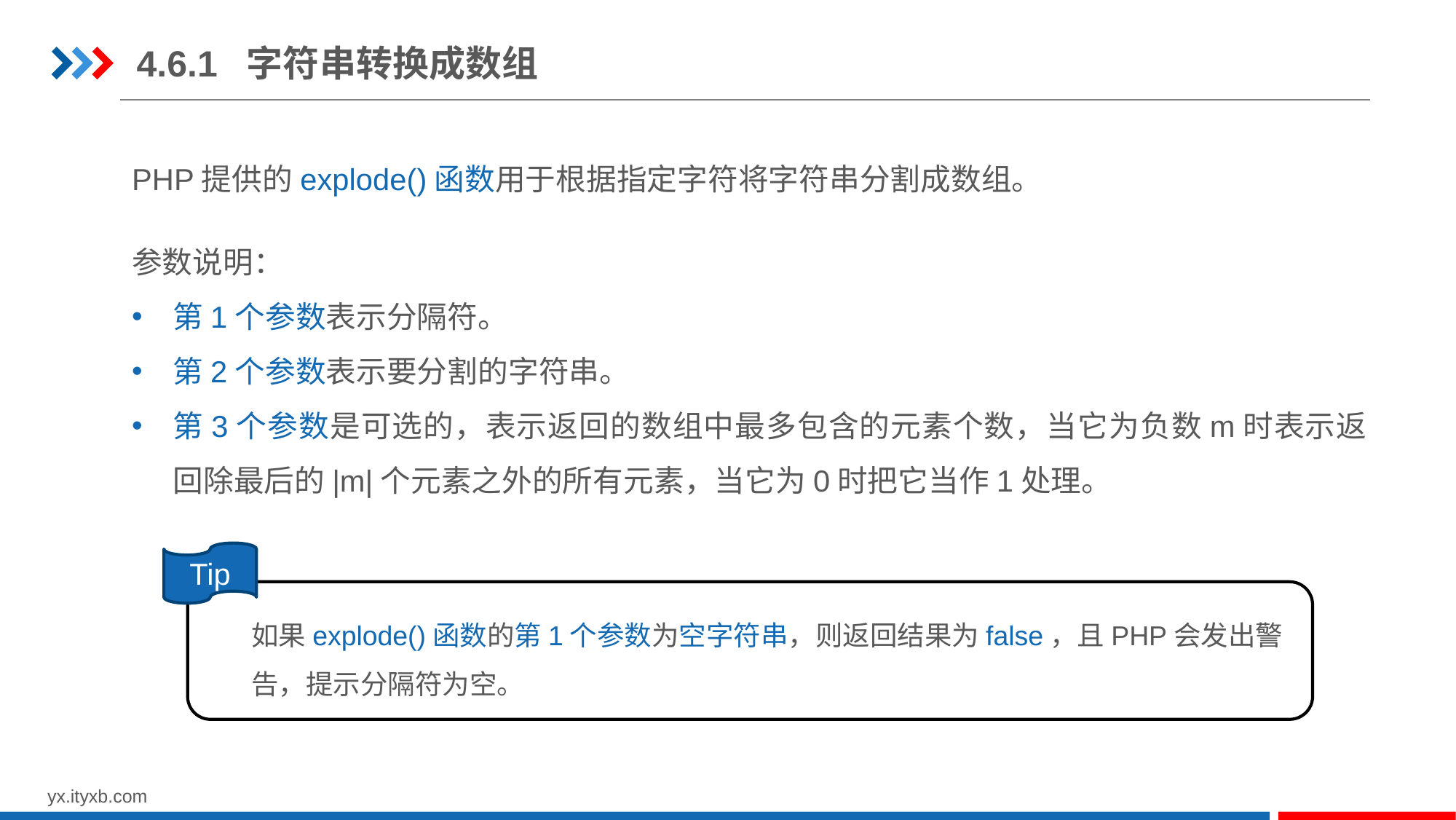

4.6.1  字符串转换成数组
PHP提供的explode()函数用于根据指定字符将字符串分割成数组。

参数说明：
第1个参数表示分隔符。
第2个参数表示要分割的字符串。
第3个参数是可选的，表示返回的数组中最多包含的元素个数，当它为负数m时表示返回除最后的|m|个元素之外的所有元素，当它为0时把它当作1处理。
Tip

如果explode()函数的第1个参数为空字符串，则返回结果为false，且PHP会发出警告，提示分隔符为空。